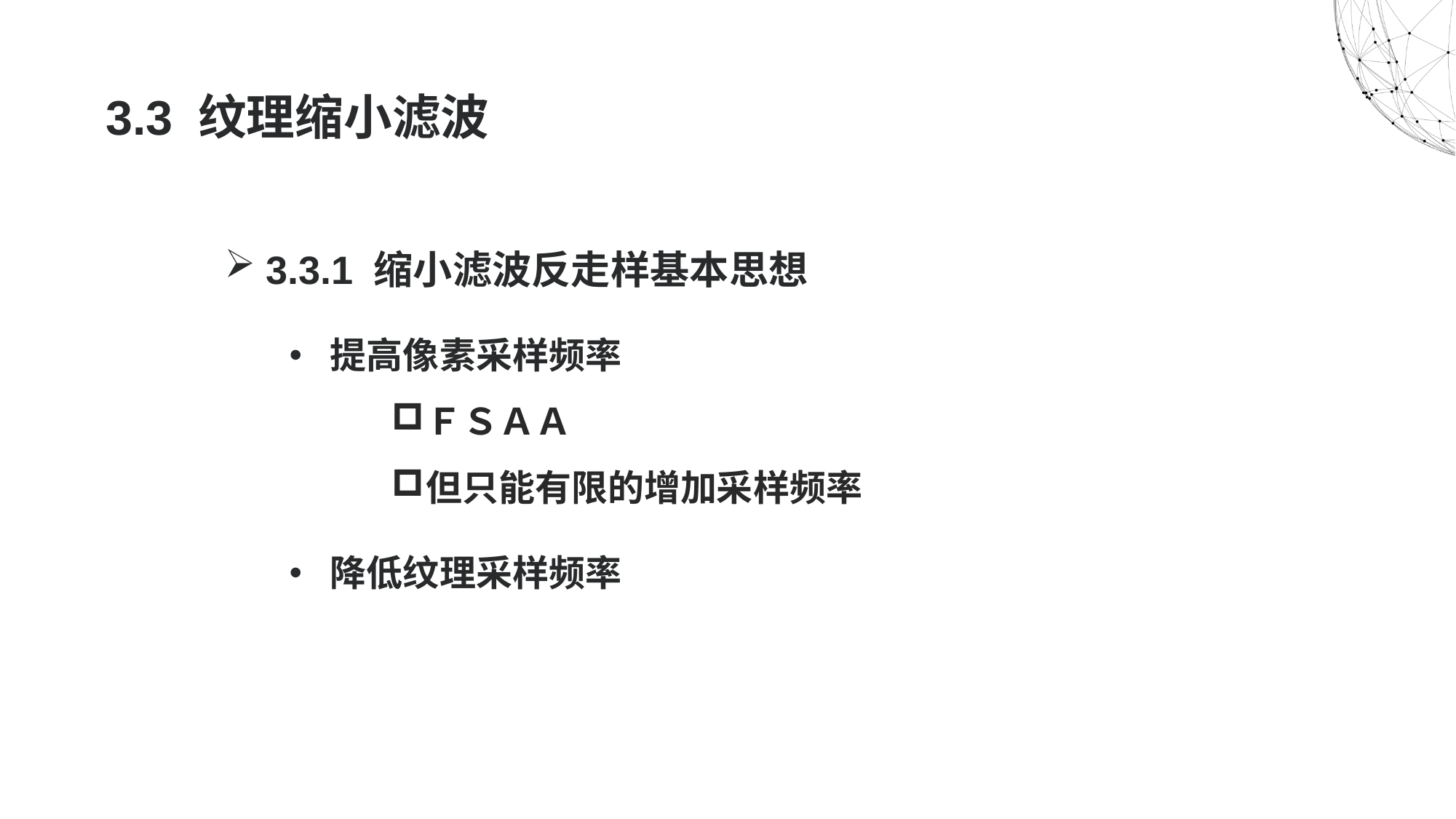

# 3.3 纹理缩小滤波
3.3.1 缩小滤波反走样基本思想
提高像素采样频率
ＦＳＡＡ
但只能有限的增加采样频率
降低纹理采样频率